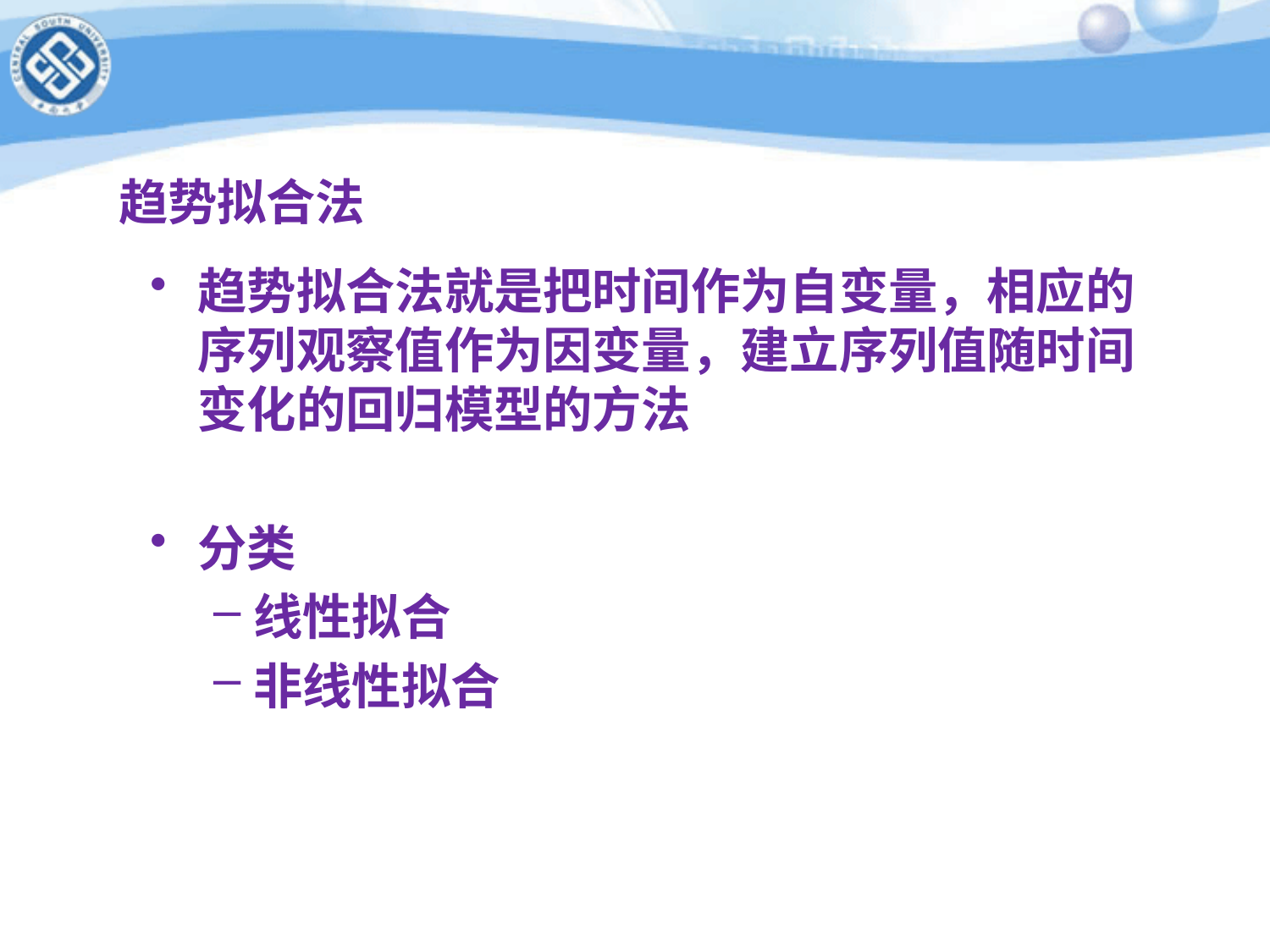

# 趋势拟合法
趋势拟合法就是把时间作为自变量，相应的序列观察值作为因变量，建立序列值随时间变化的回归模型的方法

分类
线性拟合
非线性拟合